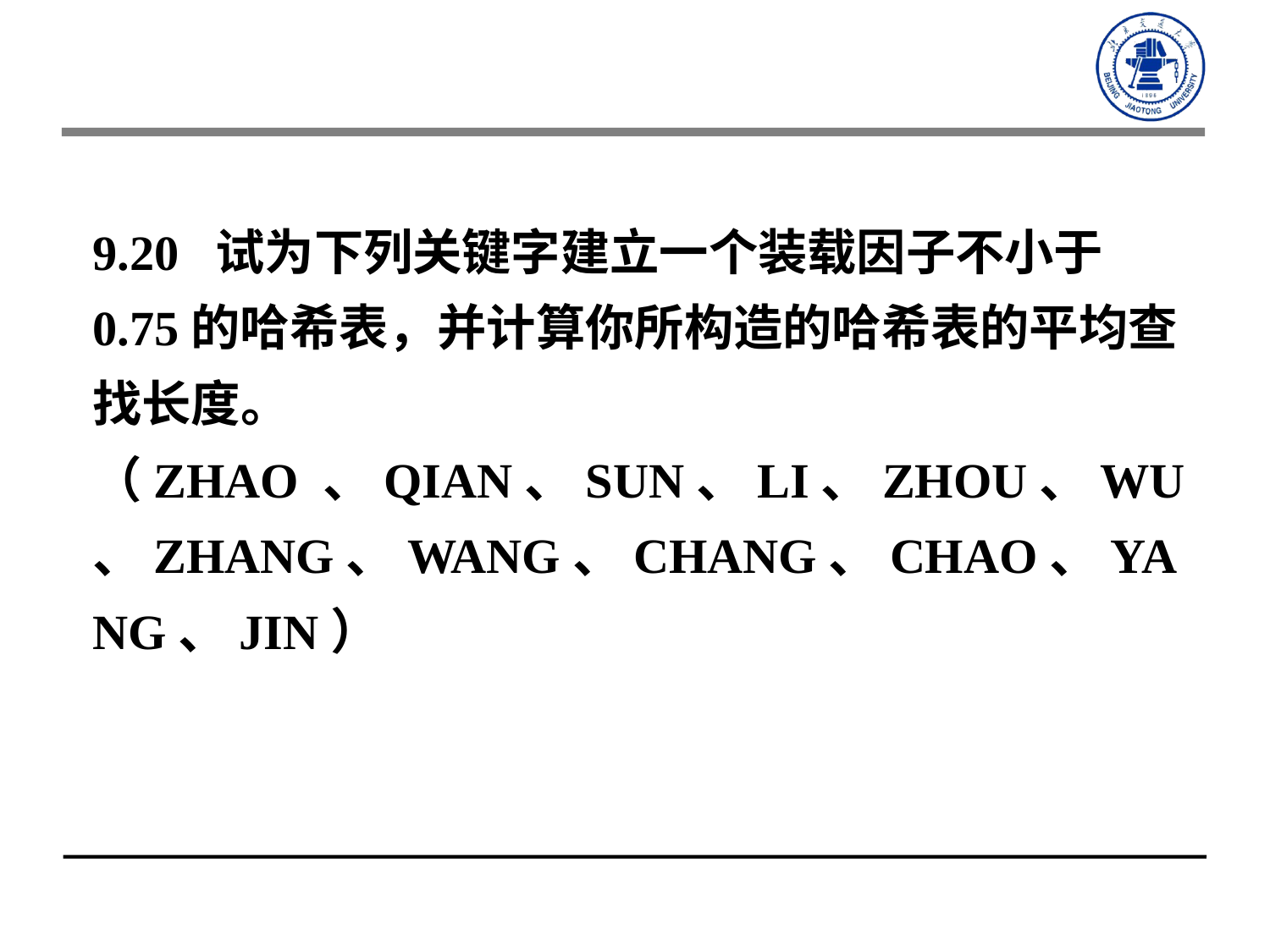

9.20  试为下列关键字建立一个装载因子不小于0.75的哈希表，并计算你所构造的哈希表的平均查找长度。（ZHAO 、QIAN、SUN、LI、ZHOU、WU、ZHANG、WANG、CHANG、CHAO、YANG、JIN）